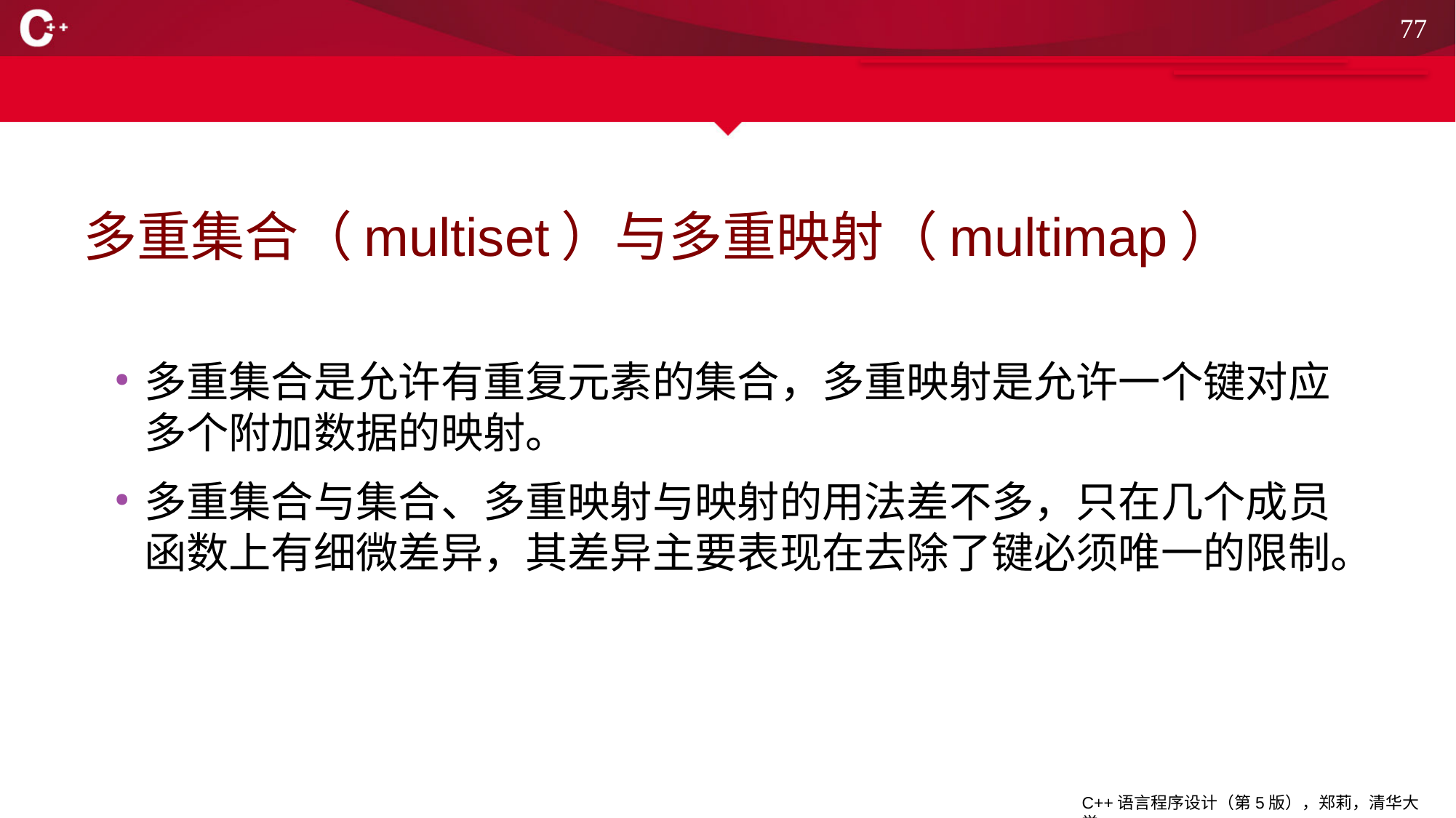

77
# 多重集合（multiset）与多重映射（multimap）
多重集合是允许有重复元素的集合，多重映射是允许一个键对应多个附加数据的映射。
多重集合与集合、多重映射与映射的用法差不多，只在几个成员函数上有细微差异，其差异主要表现在去除了键必须唯一的限制。